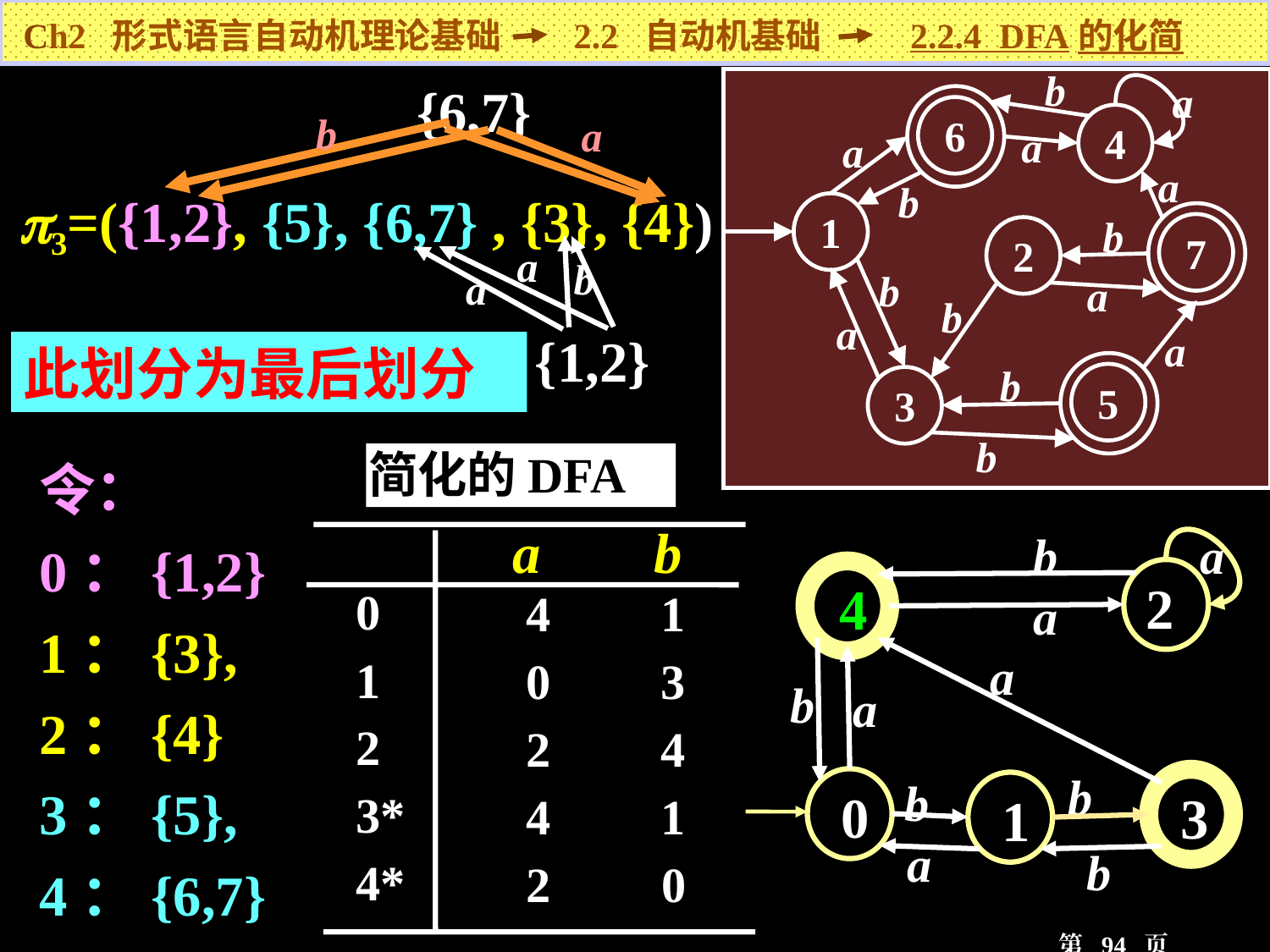

Ch2  形式语言自动机理论基础        2.2  自动机基础          2.2.4  DFA的化简

  {6,7}
b

a

6
4
a
a
a
b
1

7
b
2
b
a
b
a
a
b

5
3
b
b
a
π3=({1,2}, {5}, {6,7} , {3}, {4})
a
a
b
{1,2}
此划分为最后划分
令：
0：{1,2}
1：{3},
2：{4}
3：{5},
4：{6,7}
简化的DFA
       a        b

0
1
2
  3*
  4*
4         1
0         3
2         4
4         1
2         0
a
b
2
 4
a
a
b
a
b
 0
3
b
 1

a
b